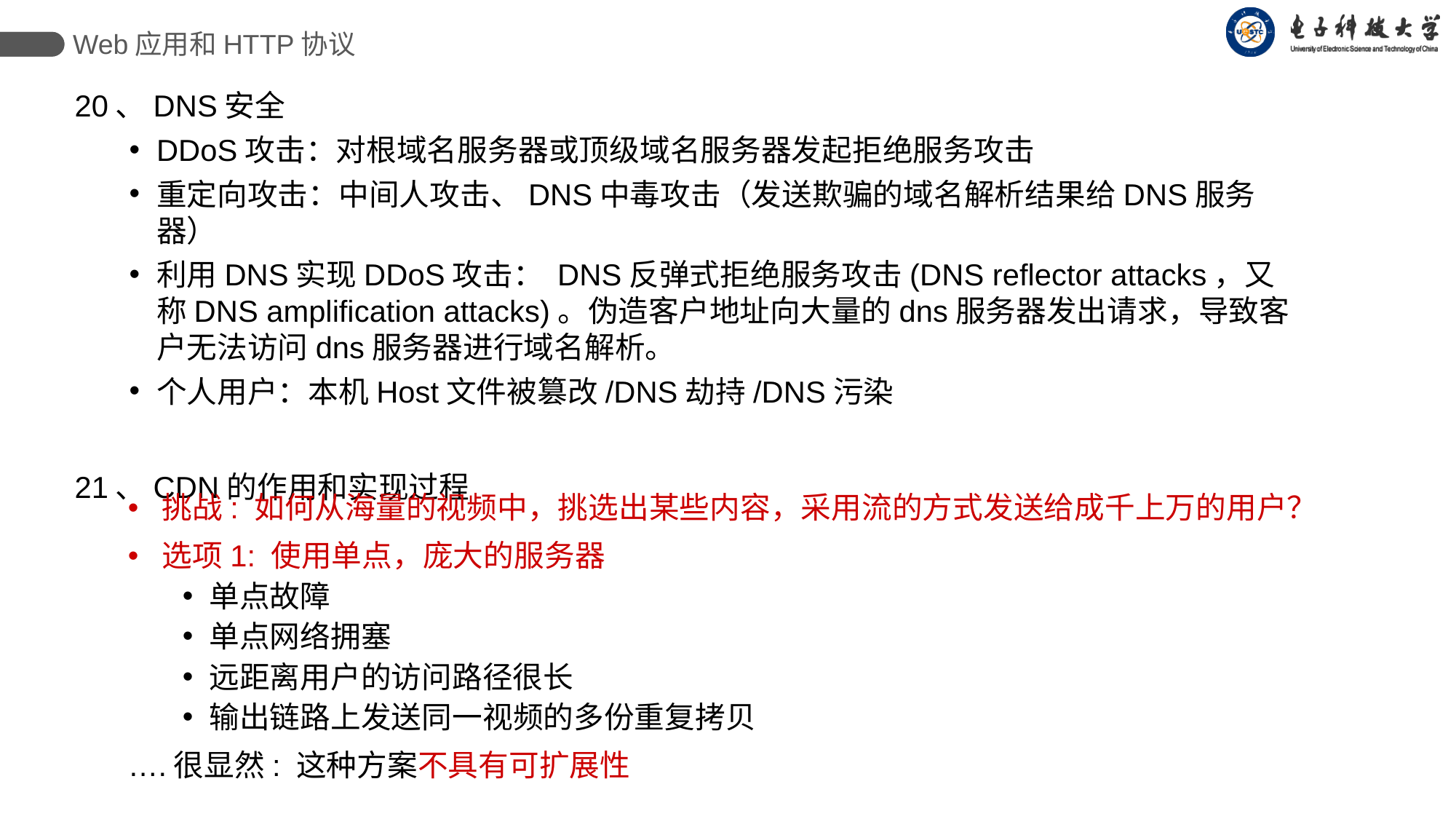

Web应用和HTTP协议

20、DNS安全
DDoS攻击：对根域名服务器或顶级域名服务器发起拒绝服务攻击
重定向攻击：中间人攻击、DNS中毒攻击（发送欺骗的域名解析结果给DNS服务器）
利用DNS实现DDoS攻击： DNS反弹式拒绝服务攻击(DNS reflector attacks，又称DNS amplification attacks)。伪造客户地址向大量的dns服务器发出请求，导致客户无法访问dns服务器进行域名解析。
个人用户：本机Host文件被篡改/DNS劫持/DNS污染

21、CDN的作用和实现过程

挑战: 如何从海量的视频中，挑选出某些内容，采用流的方式发送给成千上万的用户？
选项1: 使用单点，庞大的服务器
单点故障
单点网络拥塞
远距离用户的访问路径很长
输出链路上发送同一视频的多份重复拷贝
….很显然: 这种方案不具有可扩展性